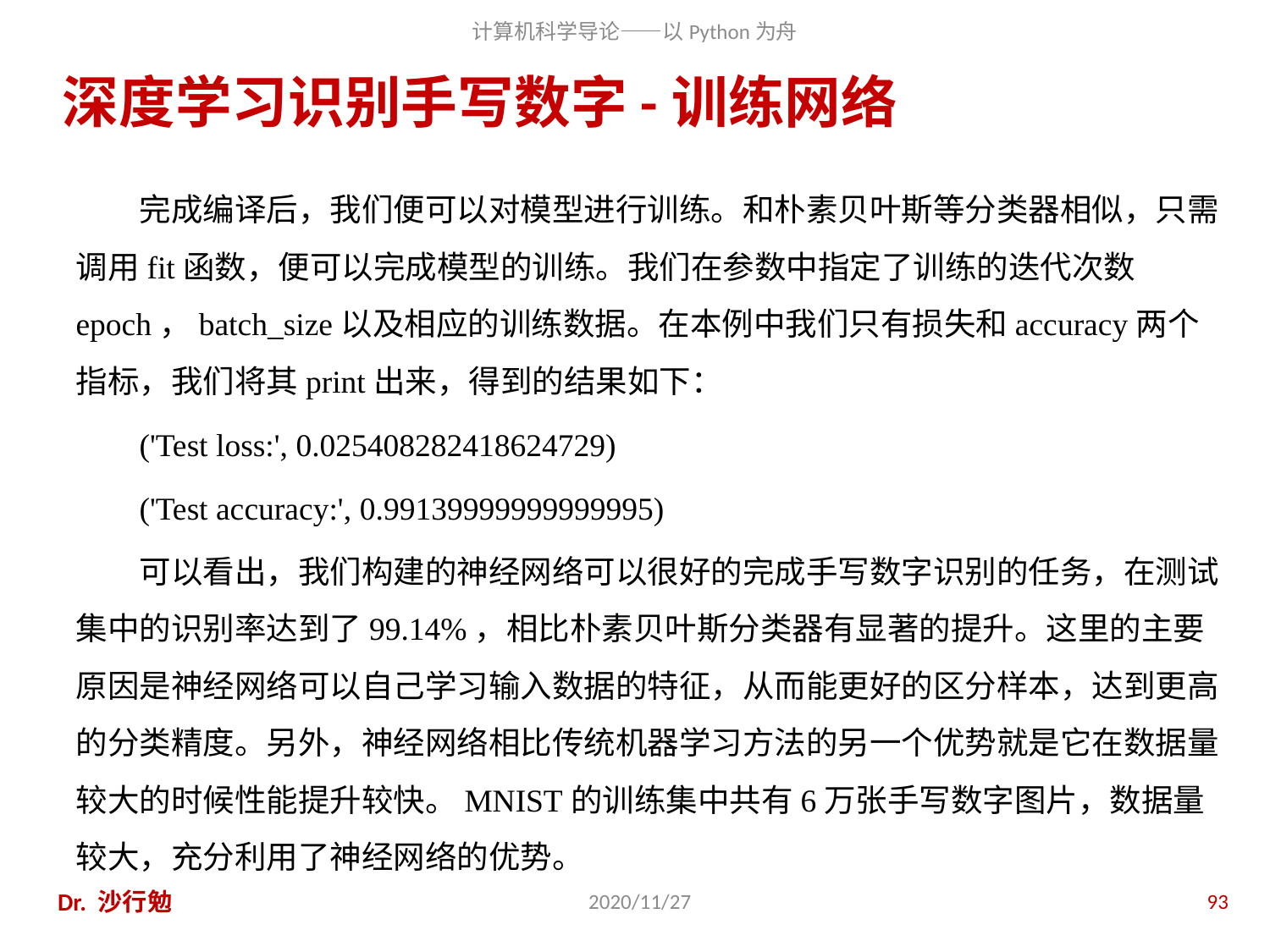

# 深度学习识别手写数字-训练网络
完成编译后，我们便可以对模型进行训练。和朴素贝叶斯等分类器相似，只需调用fit函数，便可以完成模型的训练。我们在参数中指定了训练的迭代次数epoch，batch_size以及相应的训练数据。在本例中我们只有损失和accuracy两个指标，我们将其print出来，得到的结果如下：
('Test loss:', 0.025408282418624729)
('Test accuracy:', 0.99139999999999995)
可以看出，我们构建的神经网络可以很好的完成手写数字识别的任务，在测试集中的识别率达到了99.14%，相比朴素贝叶斯分类器有显著的提升。这里的主要原因是神经网络可以自己学习输入数据的特征，从而能更好的区分样本，达到更高的分类精度。另外，神经网络相比传统机器学习方法的另一个优势就是它在数据量较大的时候性能提升较快。MNIST的训练集中共有6万张手写数字图片，数据量较大，充分利用了神经网络的优势。

Dr. 沙行勉
2020/11/27
93